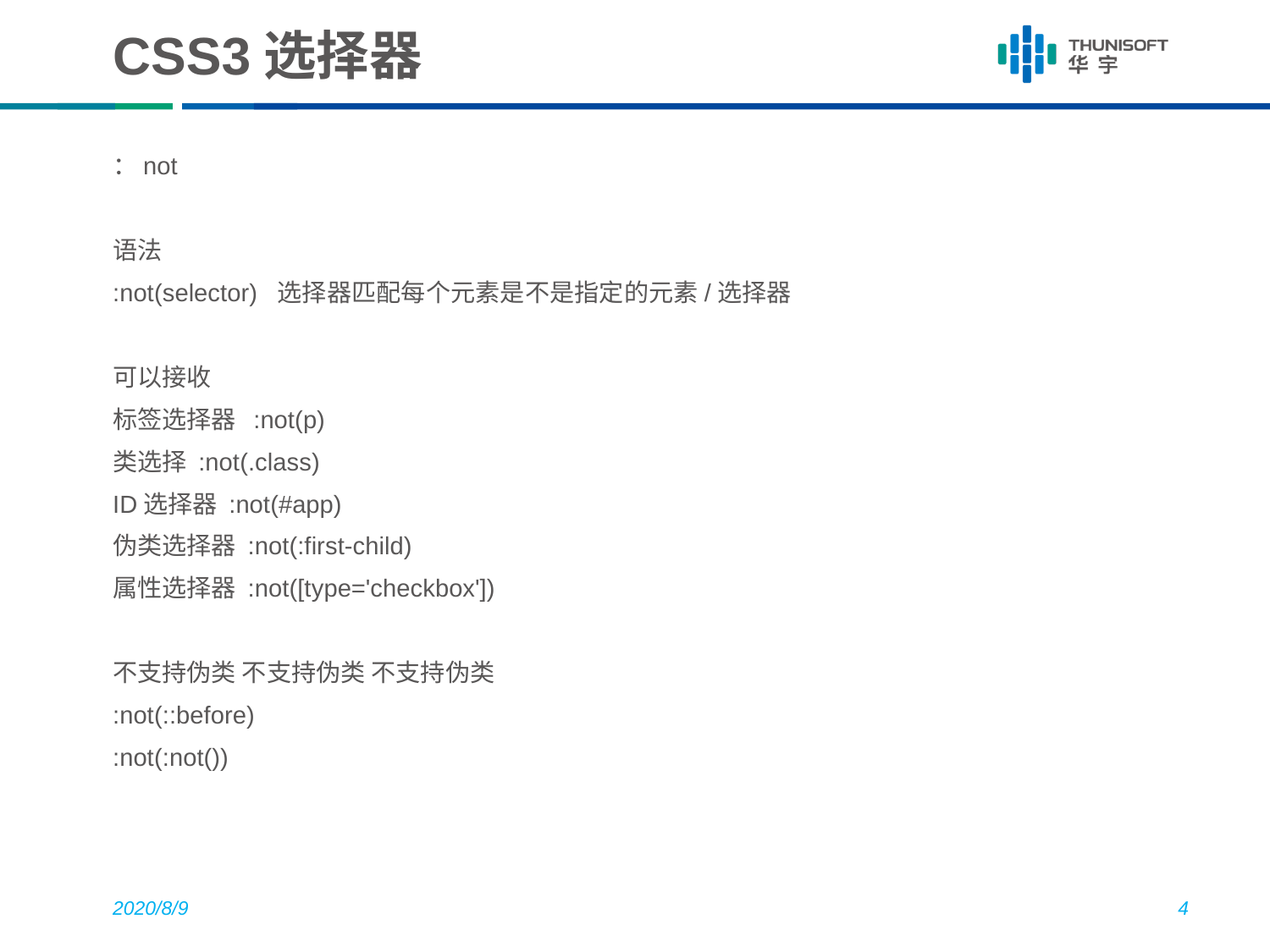

# CSS3选择器
：not

语法
:not(selector)  选择器匹配每个元素是不是指定的元素/选择器

可以接收
标签选择器  :not(p)
类选择 :not(.class)
ID选择器 :not(#app)
伪类选择器 :not(:first-child)
属性选择器 :not([type='checkbox'])

不支持伪类 不支持伪类 不支持伪类
:not(::before)
:not(:not())

2020/8/9
4